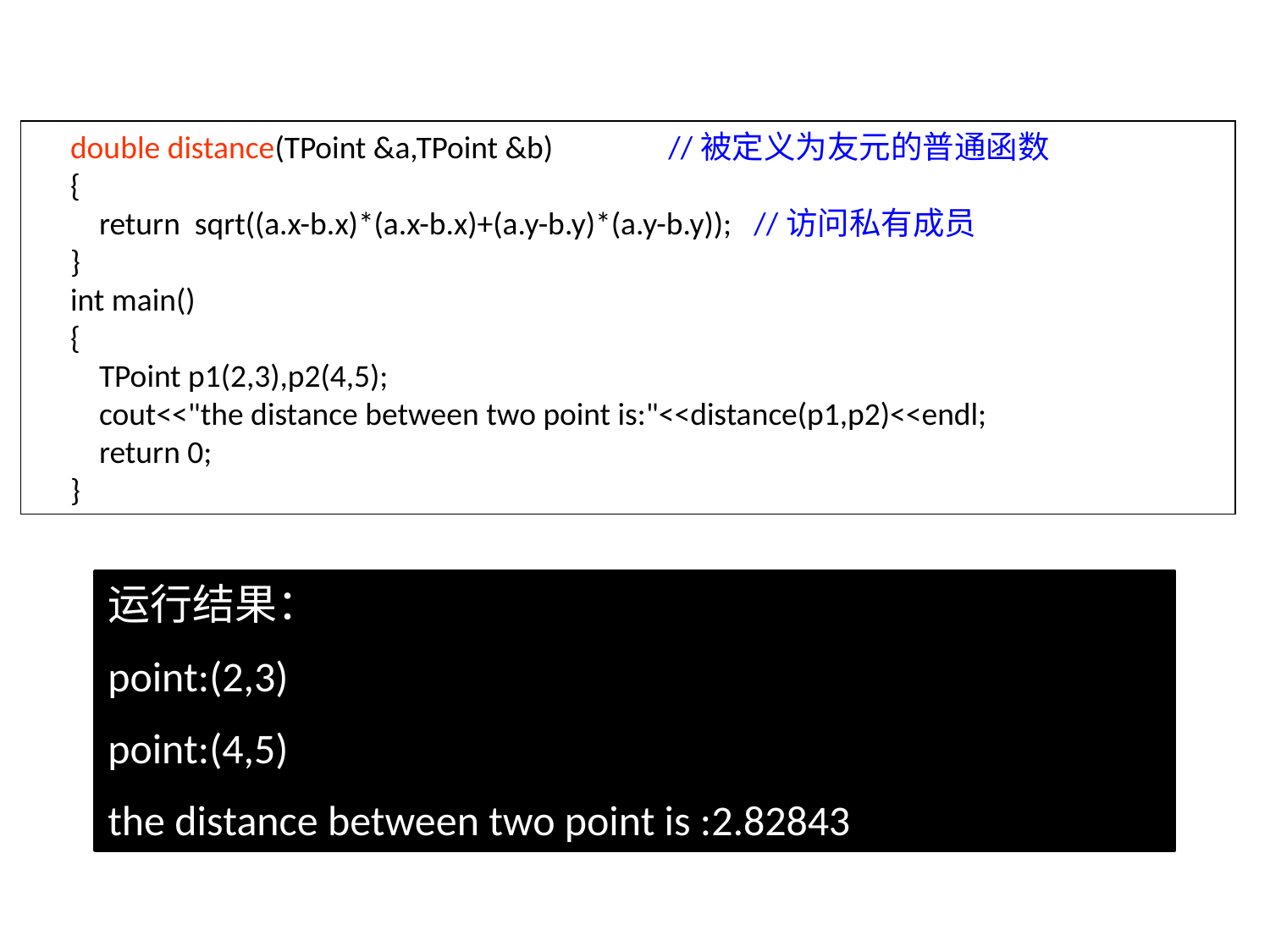

double distance(TPoint &a,TPoint &b)   	//被定义为友元的普通函数
{
    return  sqrt((a.x-b.x)*(a.x-b.x)+(a.y-b.y)*(a.y-b.y));   //访问私有成员
}
int main()
{
    TPoint p1(2,3),p2(4,5);
    cout<<"the distance between two point is:"<<distance(p1,p2)<<endl;
    return 0;
}
运行结果：
point:(2,3)
point:(4,5)
the distance between two point is :2.82843